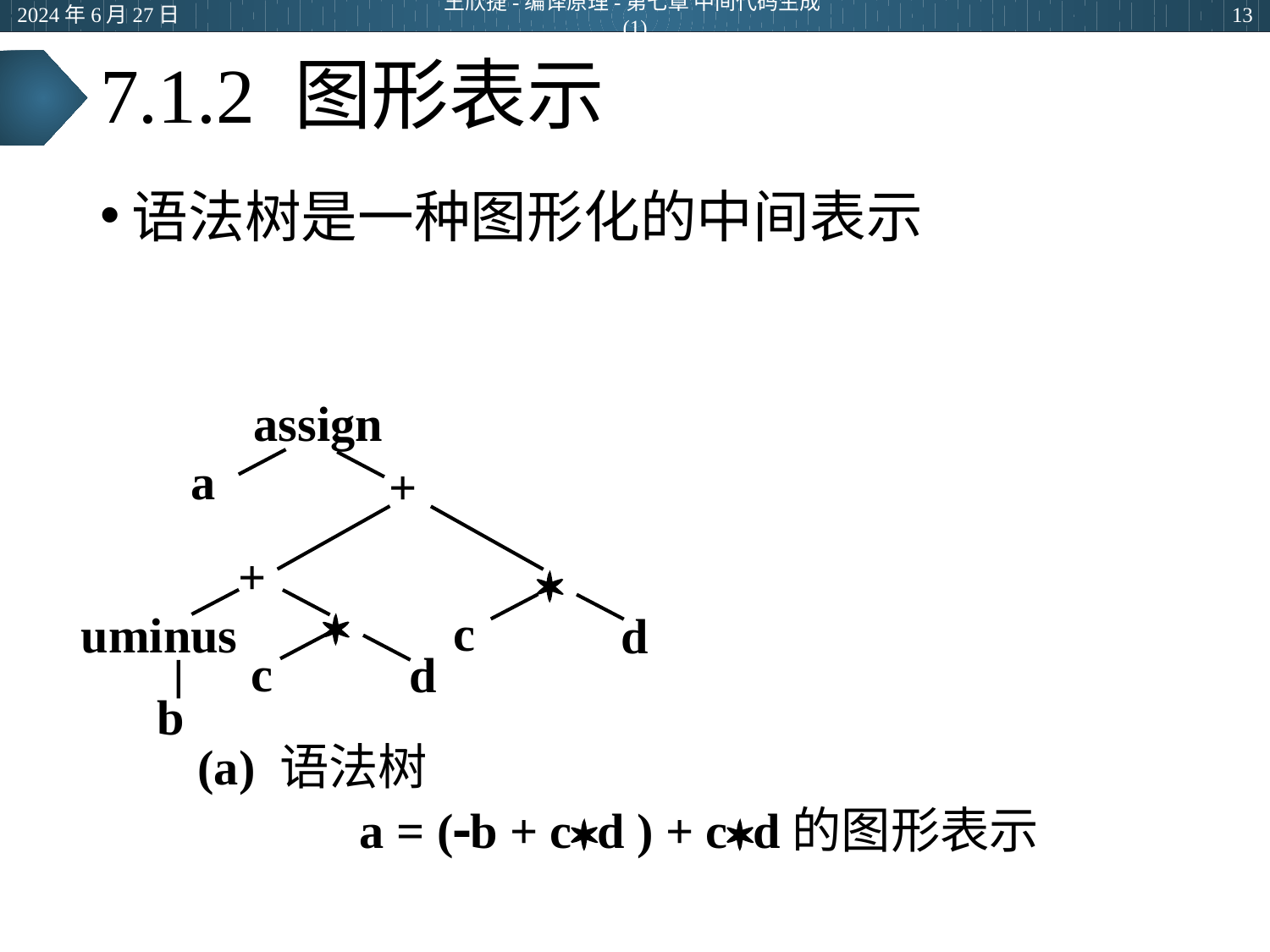

2024年6月27日
王欣捷-编译原理-第七章 中间代码生成(1)
13
# 7.1.2 图形表示
语法树是一种图形化的中间表示

assign
a

+

+
∗

∗

c
uminus
d

c
d

b
(a) 语法树
 a = (−b + c∗d ) + c∗d的图形表示